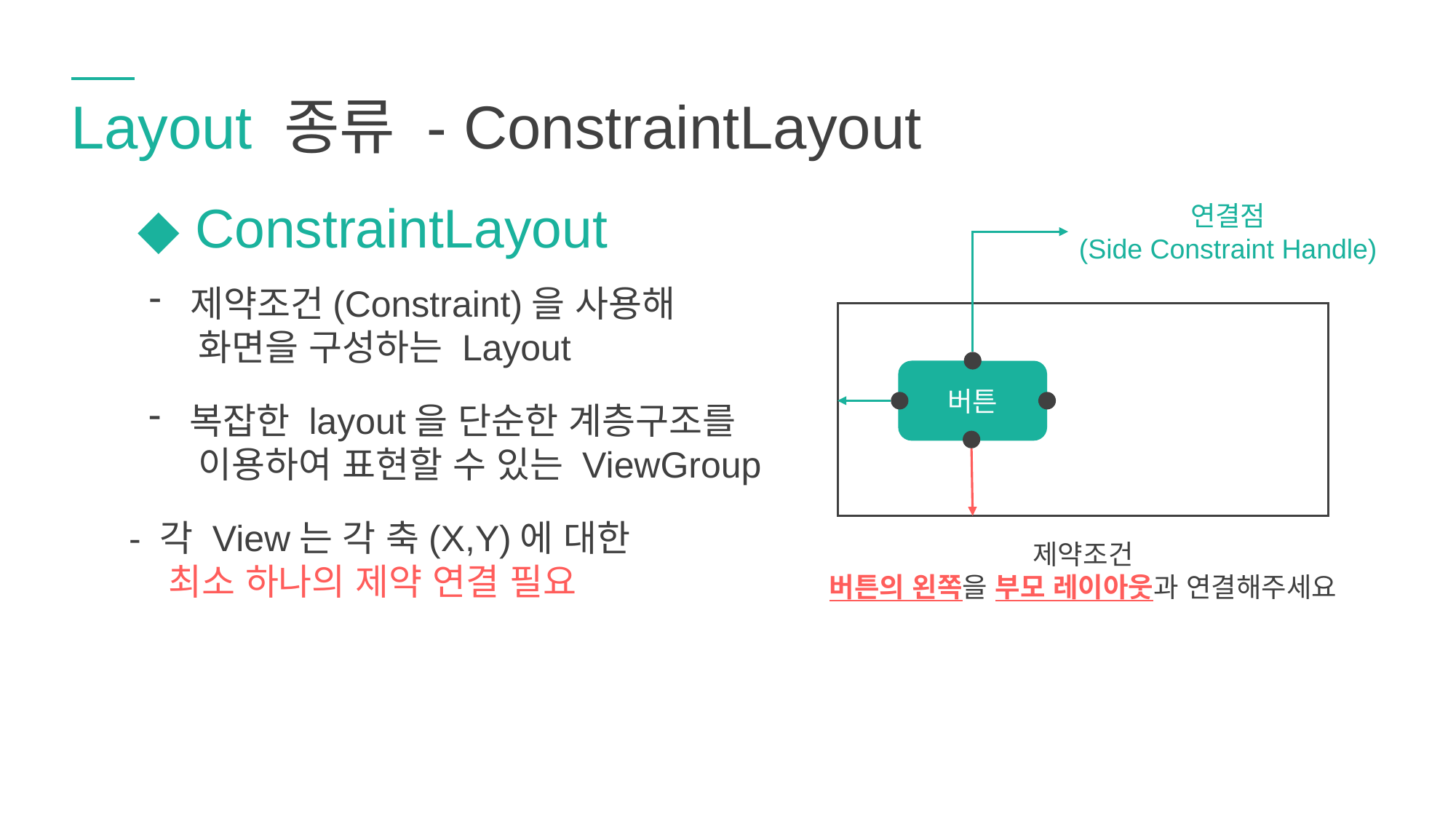

Layout 종류 - ConstraintLayout
◆ ConstraintLayout
연결점
(Side Constraint Handle)
제약조건(Constraint)을 사용해
    화면을 구성하는 Layout

버튼

복잡한 layout을 단순한 계층구조를
    이용하여 표현할 수 있는 ViewGroup

- 각 View는 각 축(X,Y)에 대한
   최소 하나의 제약 연결 필요
제약조건
버튼의 왼쪽을 부모 레이아웃과 연결해주세요